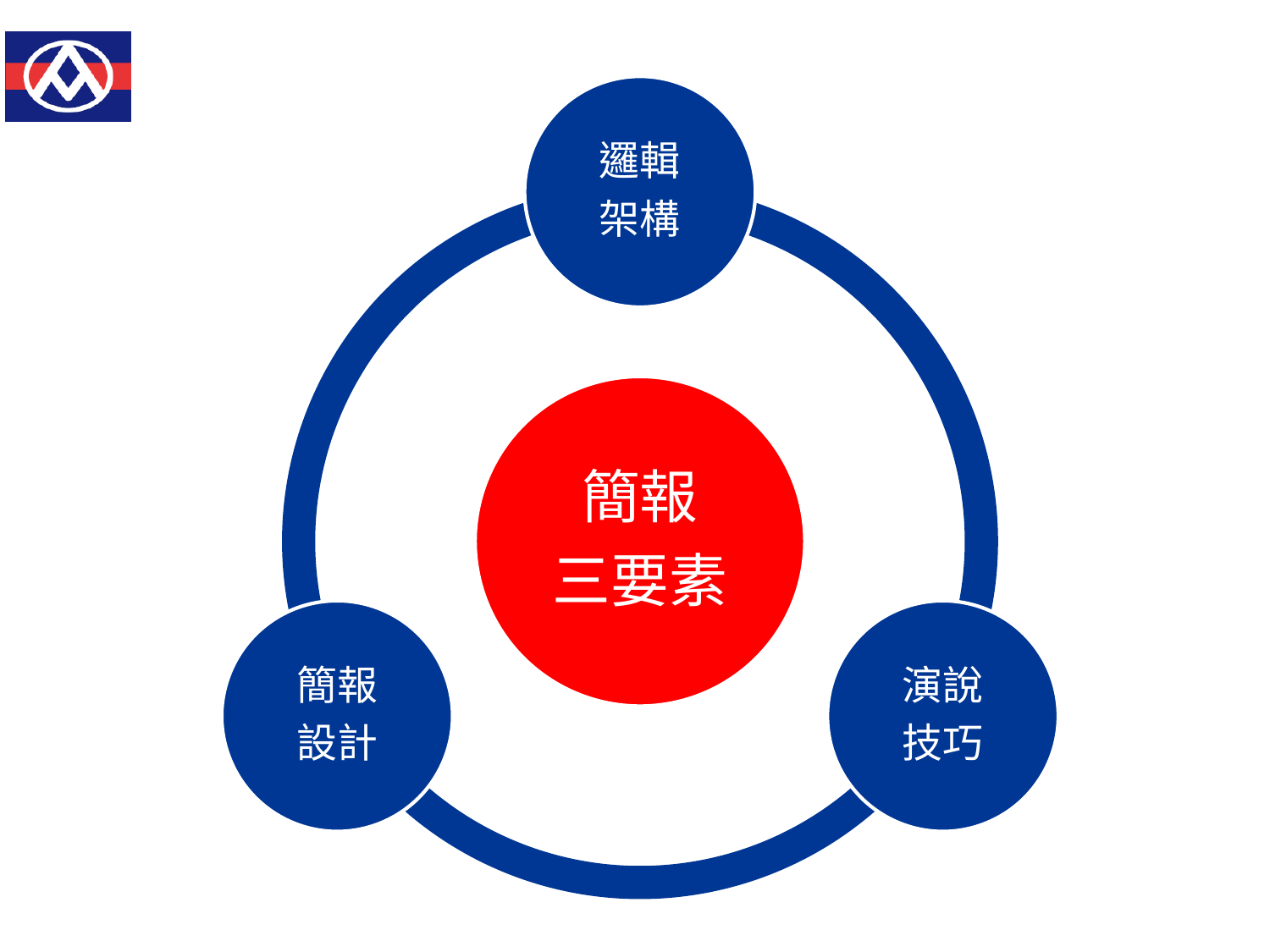

簡報
三要素
邏輯
架構
演說
技巧
簡報
設計